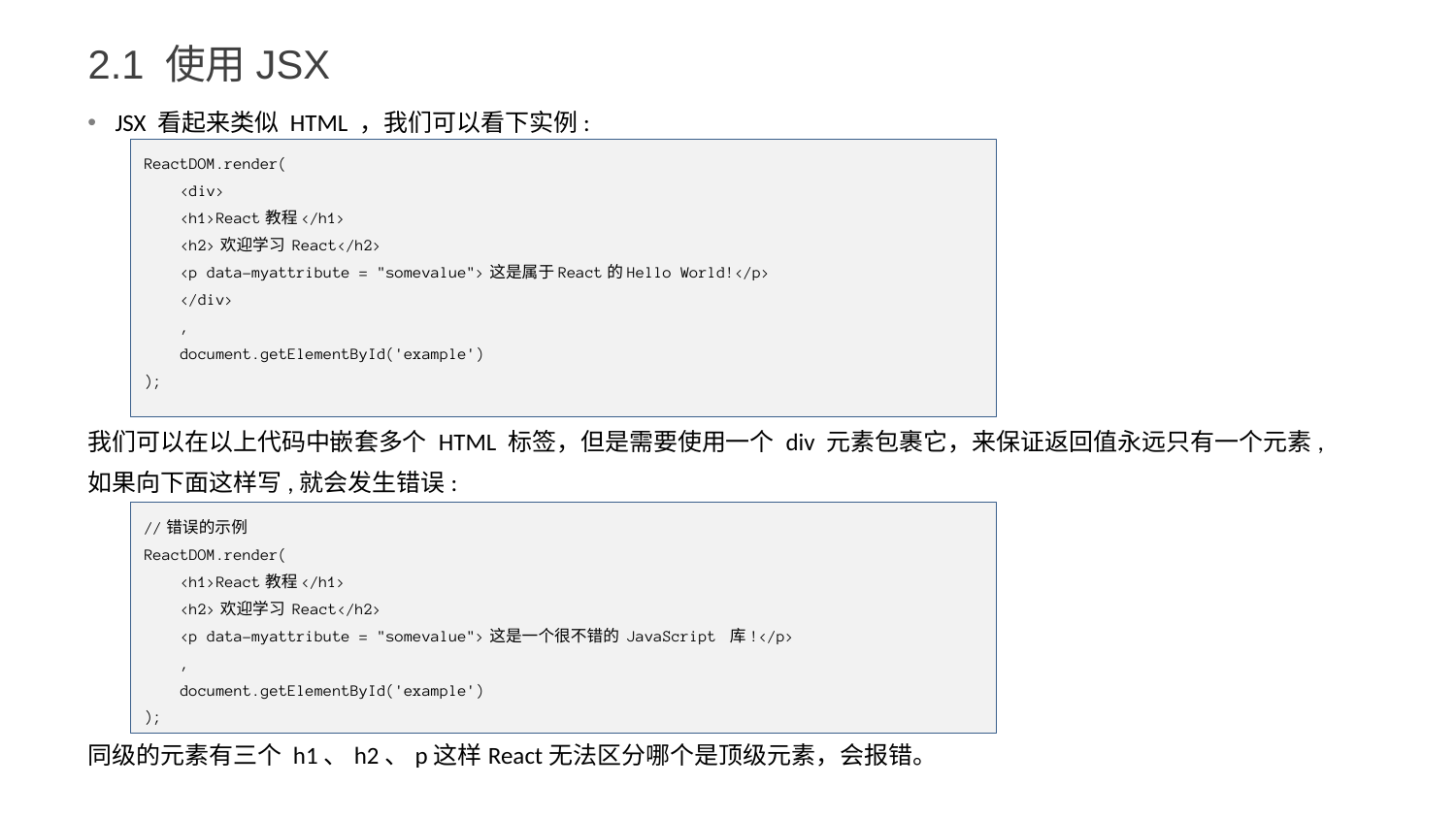

2.1 使用JSX
JSX 看起来类似 HTML ，我们可以看下实例:

我们可以在以上代码中嵌套多个 HTML 标签，但是需要使用一个 div 元素包裹它，来保证返回值永远只有一个元素,如果向下面这样写,就会发生错误:

同级的元素有三个 h1、h2、p这样React无法区分哪个是顶级元素，会报错。
ReactDOM.render(
    <div>
    <h1>React教程</h1>
    <h2>欢迎学习 React</h2>
    <p data-myattribute = "somevalue">这是属于React的Hello World!</p>
    </div>
    ,
    document.getElementById('example')
);

//错误的示例
ReactDOM.render(
    <h1>React教程</h1>
    <h2>欢迎学习 React</h2>
    <p data-myattribute = "somevalue">这是一个很不错的 JavaScript 库!</p>
    ,
    document.getElementById('example')
);